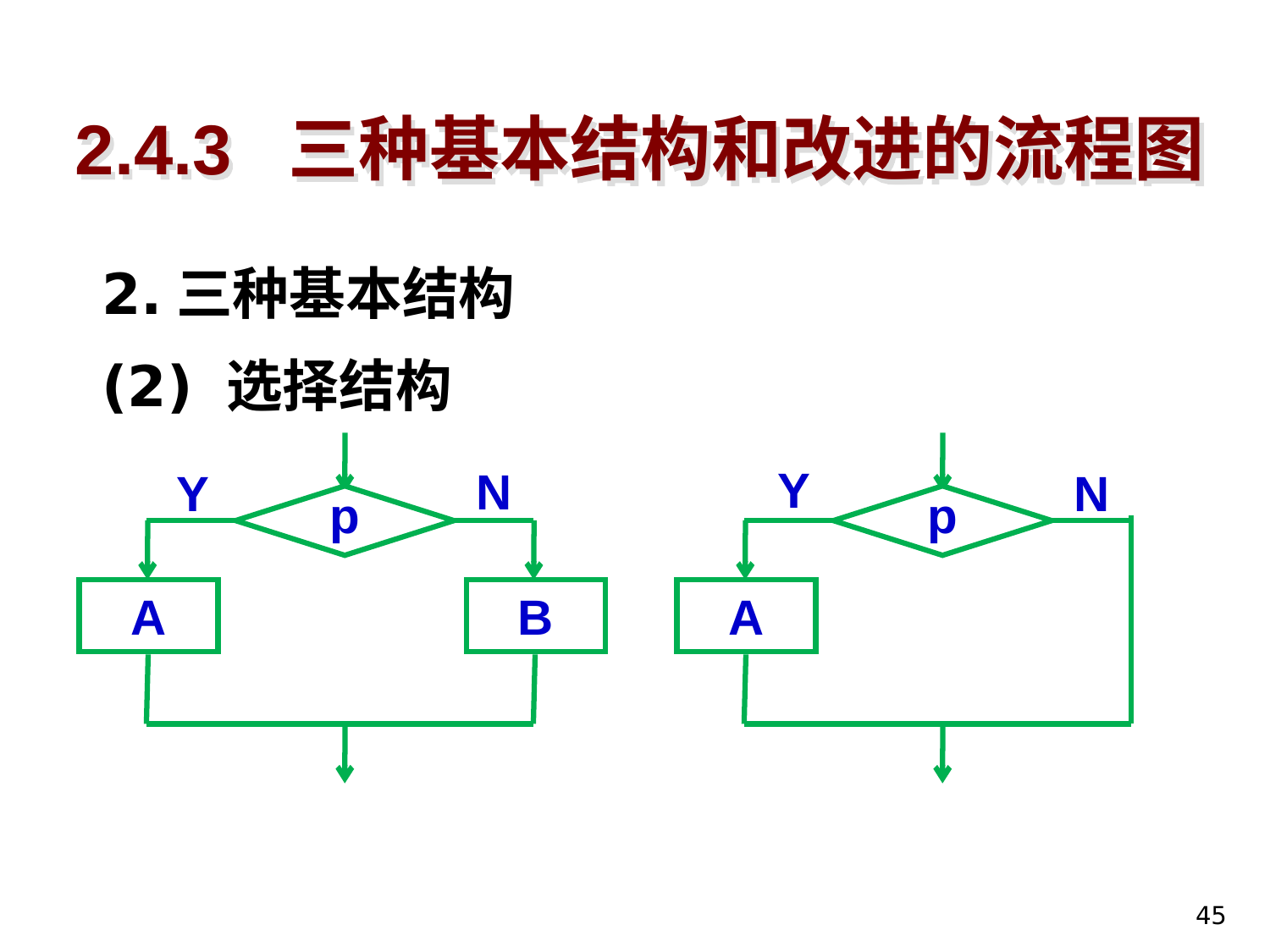

# 2.4.3  三种基本结构和改进的流程图
2.三种基本结构
(2) 选择结构
Y
N
Y
N
p

p

A
B
A
45